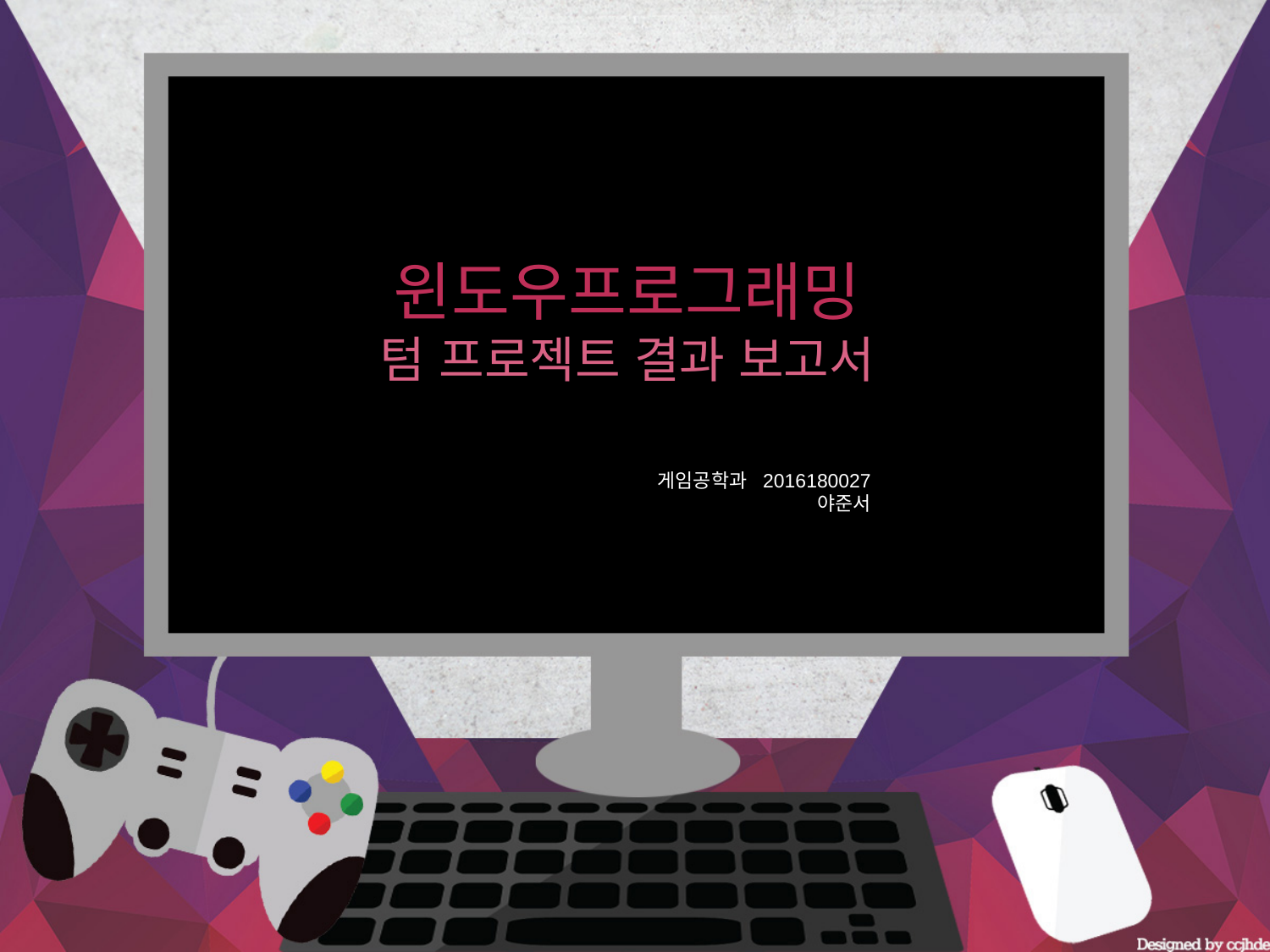

윈도우프로그래밍
텀 프로젝트 결과 보고서
게임공학과  2016180027
  야준서